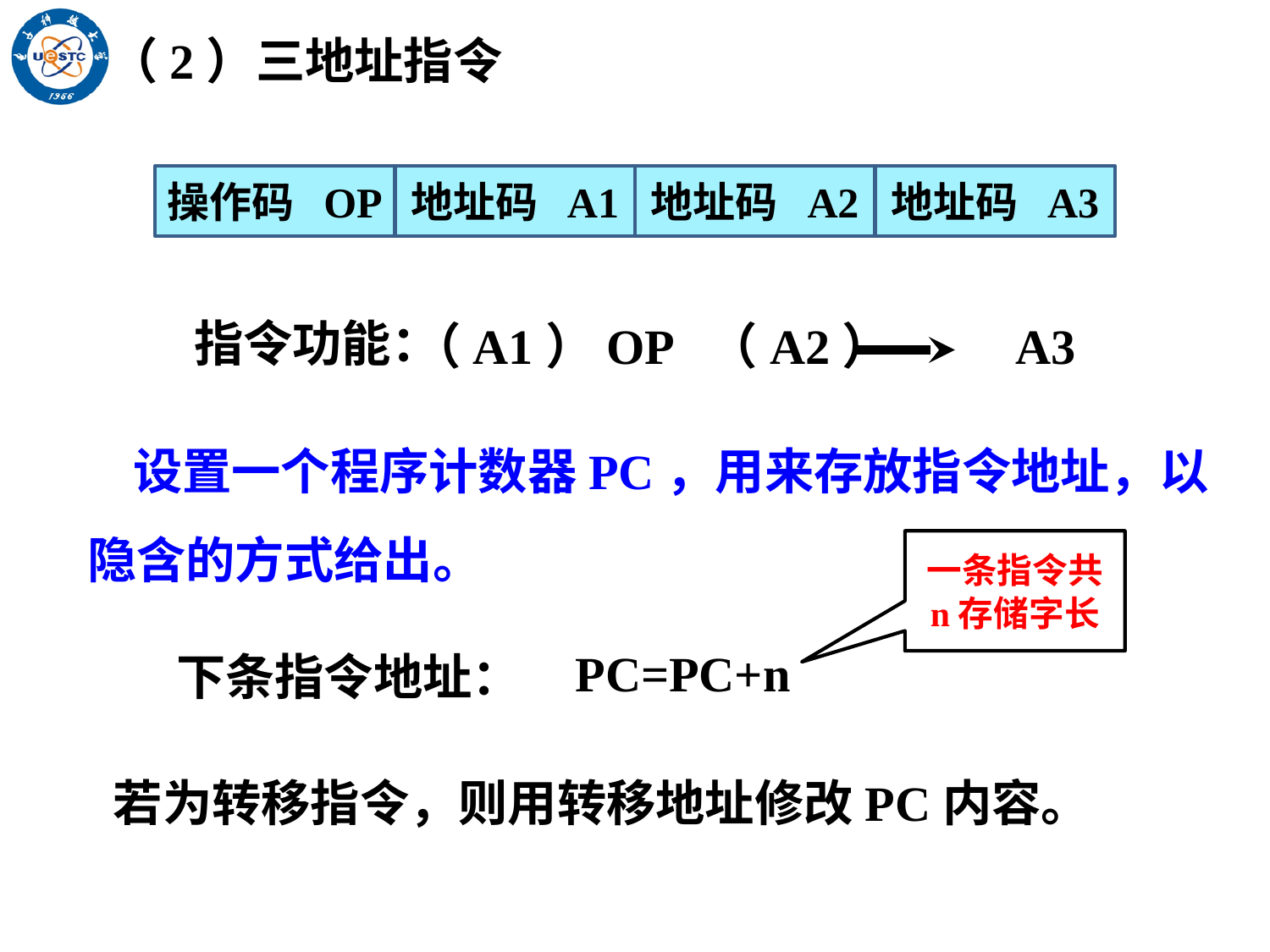

（2）三地址指令
操作码  OP
地址码  A1
地址码  A2
地址码  A3
指令功能：
（A1）OP  （A2）          A3
   设置一个程序计数器PC，用来存放指令地址，以隐含的方式给出。
一条指令共
n存储字长
PC=PC+n
下条指令地址：
若为转移指令，则用转移地址修改PC内容。